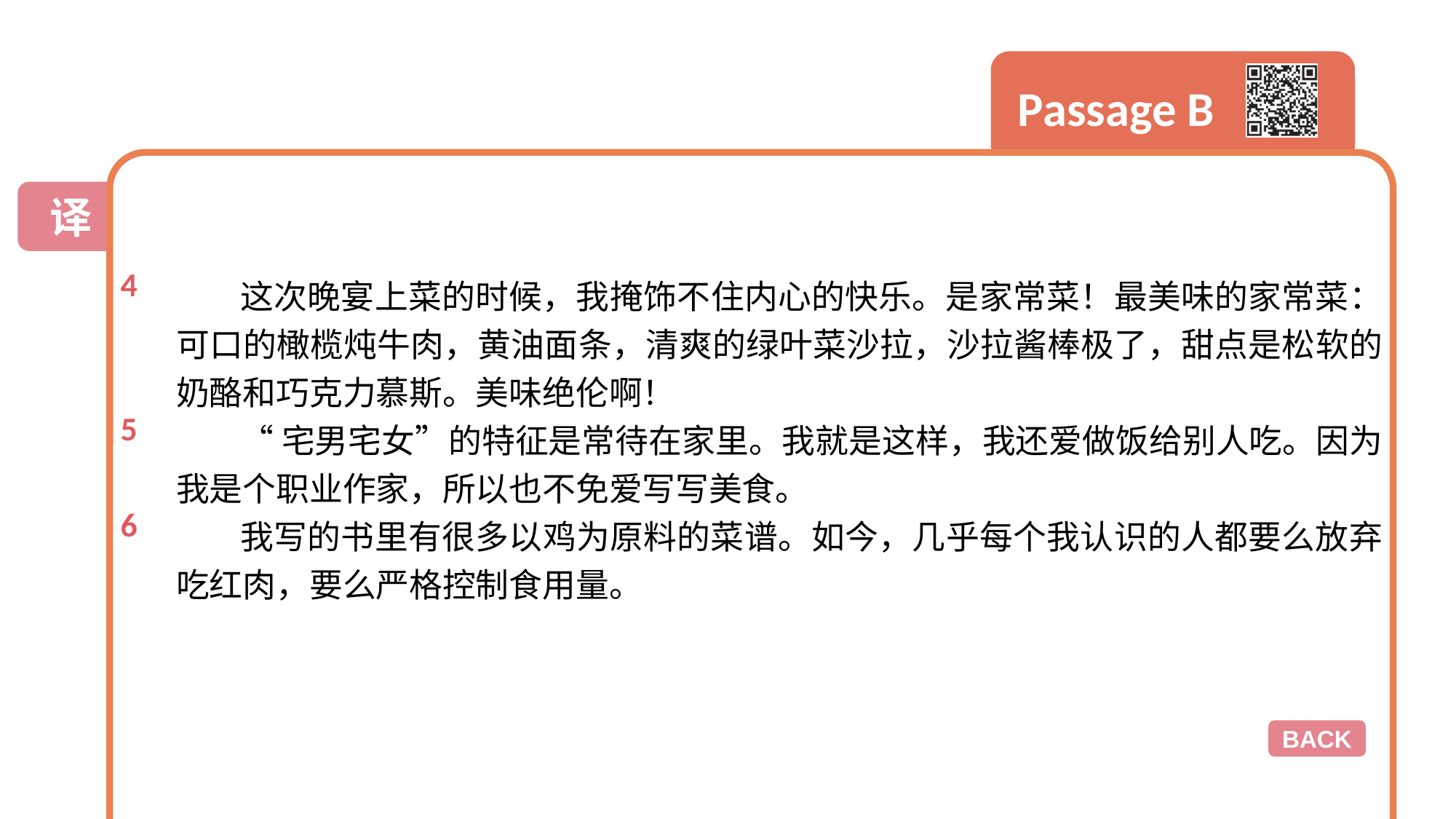

这次晚宴上菜的时候，我掩饰不住内心的快乐。是家常菜！最美味的家常菜：可口的橄榄炖牛肉，黄油面条，清爽的绿叶菜沙拉，沙拉酱棒极了，甜点是松软的奶酪和巧克力慕斯。美味绝伦啊！
“宅男宅女”的特征是常待在家里。我就是这样，我还爱做饭给别人吃。因为我是个职业作家，所以也不免爱写写美食。
我写的书里有很多以鸡为原料的菜谱。如今，几乎每个我认识的人都要么放弃吃红肉，要么严格控制食用量。

4

5

6

BACK